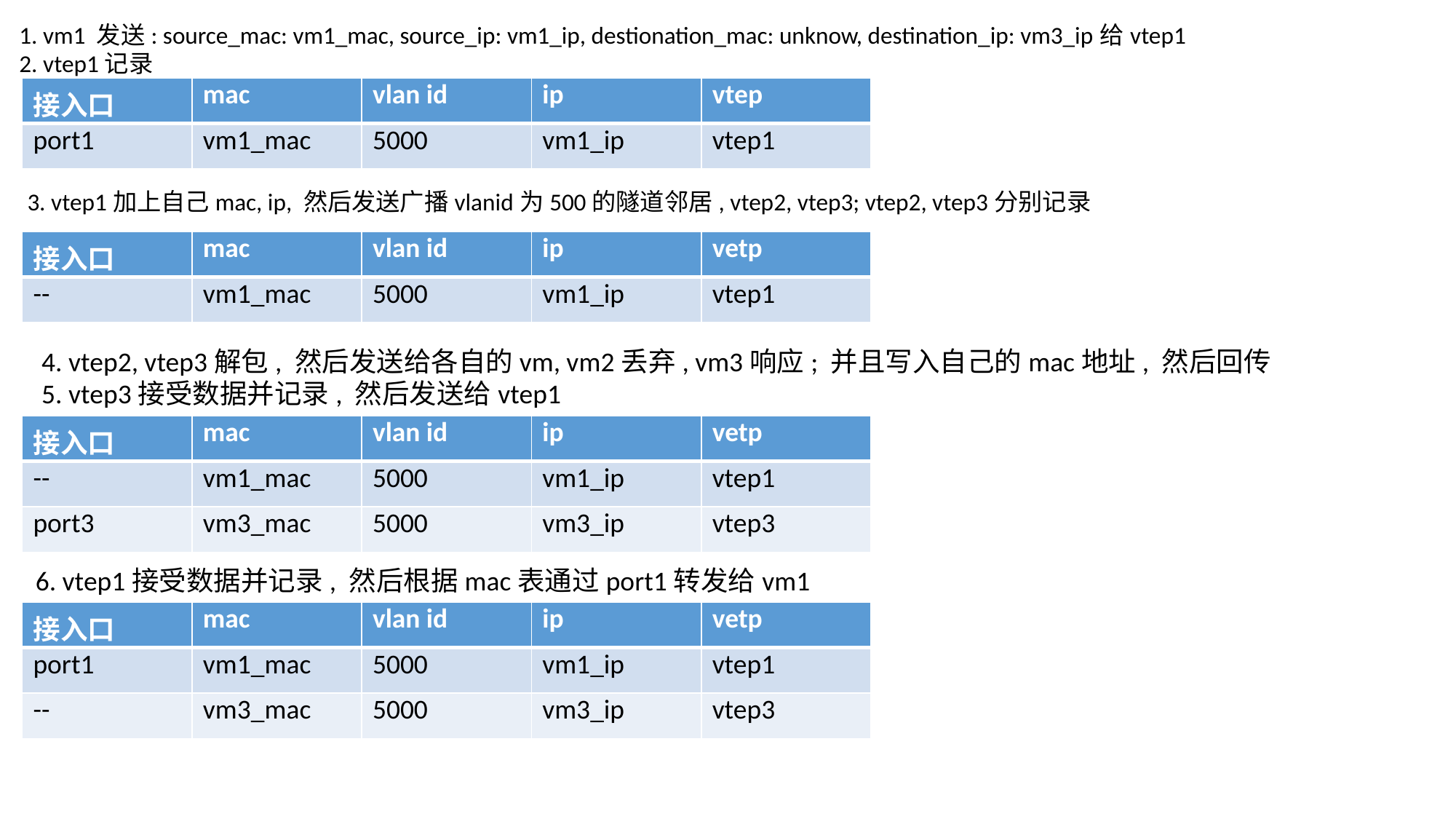

1. vm1 发送: source_mac: vm1_mac, source_ip: vm1_ip, destionation_mac: unknow, destination_ip: vm3_ip给vtep1
2. vtep1记录

| 接入口 | mac | vlan id | ip | vtep |
| --- | --- | --- | --- | --- |
| port1 | vm1\_mac | 5000 | vm1\_ip | vtep1 |
3. vtep1加上自己mac, ip, 然后发送广播vlanid为500的隧道邻居, vtep2, vtep3; vtep2, vtep3分别记录
| 接入口 | mac | vlan id | ip | vetp |
| --- | --- | --- | --- | --- |
| -- | vm1\_mac | 5000 | vm1\_ip | vtep1 |
4. vtep2, vtep3解包, 然后发送给各自的vm, vm2丢弃, vm3响应; 并且写入自己的mac地址, 然后回传
5. vtep3接受数据并记录, 然后发送给vtep1
| 接入口 | mac | vlan id | ip | vetp |
| --- | --- | --- | --- | --- |
| -- | vm1\_mac | 5000 | vm1\_ip | vtep1 |
| port3 | vm3\_mac | 5000 | vm3\_ip | vtep3 |
6. vtep1接受数据并记录, 然后根据mac表通过port1转发给vm1
| 接入口 | mac | vlan id | ip | vetp |
| --- | --- | --- | --- | --- |
| port1 | vm1\_mac | 5000 | vm1\_ip | vtep1 |
| -- | vm3\_mac | 5000 | vm3\_ip | vtep3 |